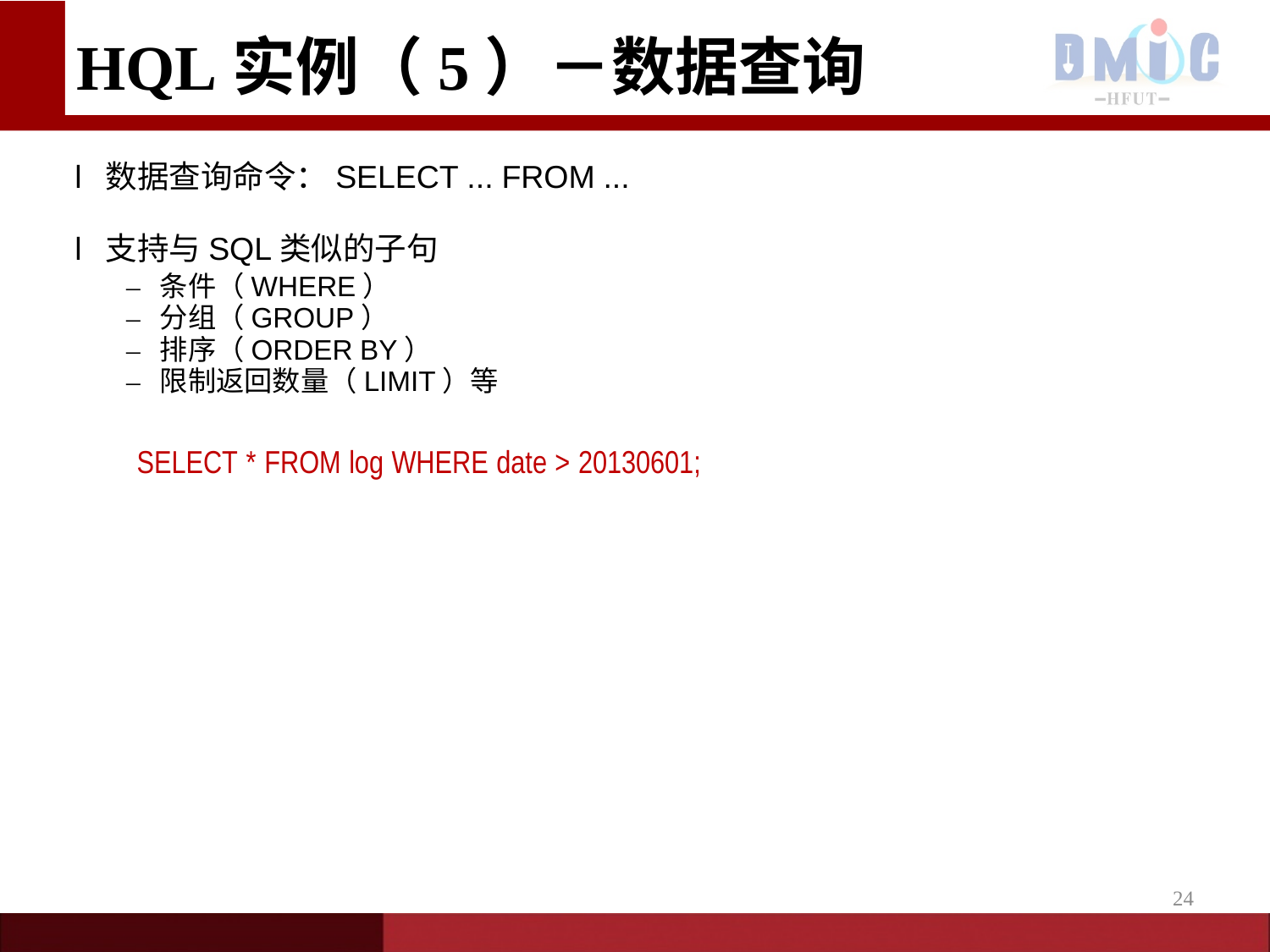

# HQL实例（5）－数据查询
数据查询命令：SELECT ... FROM ...

支持与SQL类似的子句
l

l
条件（WHERE）
分组（GROUP）
排序（ORDER BY）
限制返回数量（LIMIT）等
–
–
–
–
SELECT * FROM log WHERE date > 20130601;
24